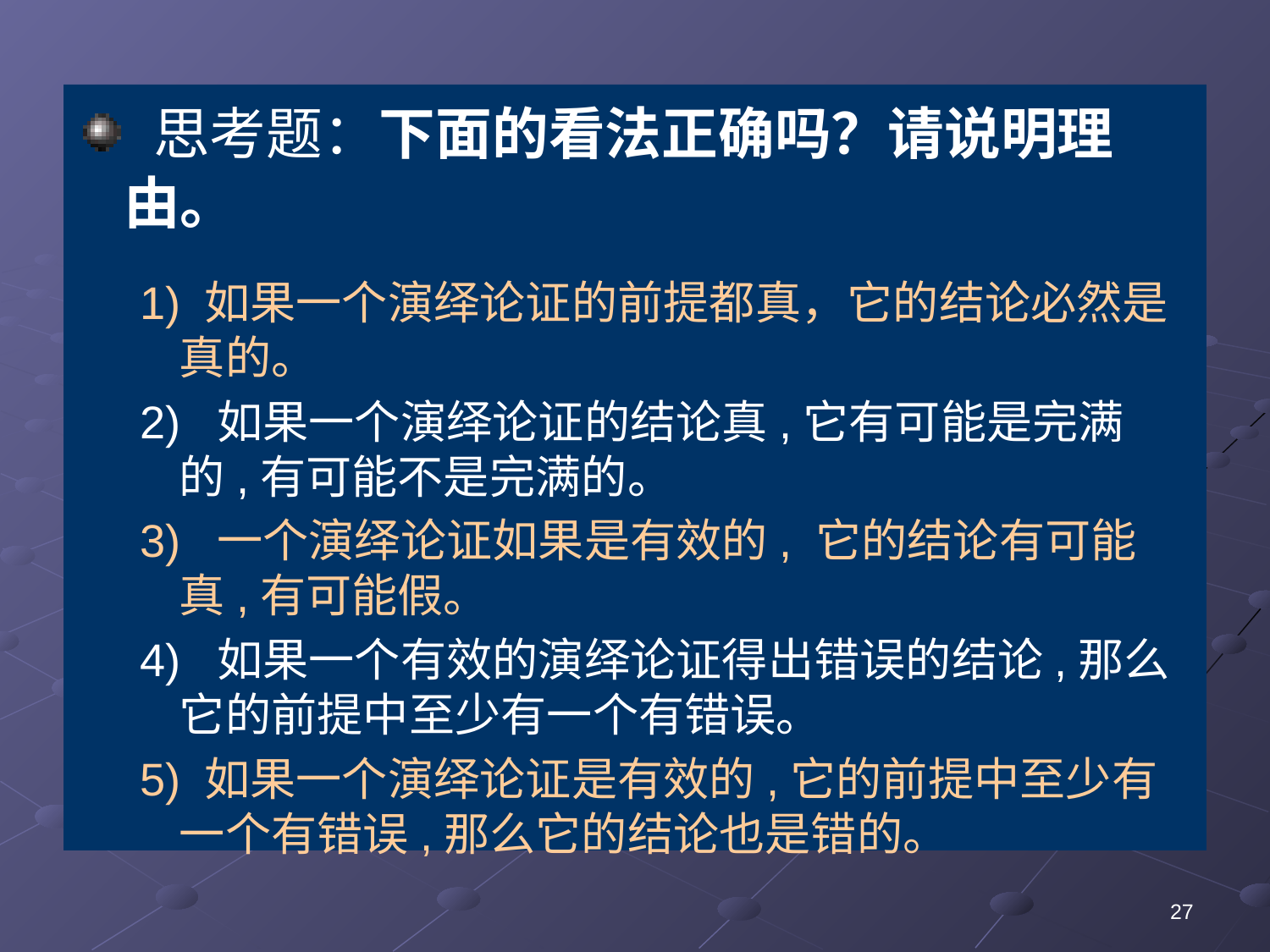

思考题：下面的看法正确吗？请说明理由。

1) 如果一个演绎论证的前提都真，它的结论必然是真的。
2)  如果一个演绎论证的结论真,它有可能是完满的,有可能不是完满的。
3)  一个演绎论证如果是有效的, 它的结论有可能真,有可能假。
4)  如果一个有效的演绎论证得出错误的结论,那么它的前提中至少有一个有错误。
5) 如果一个演绎论证是有效的,它的前提中至少有一个有错误,那么它的结论也是错的。
27